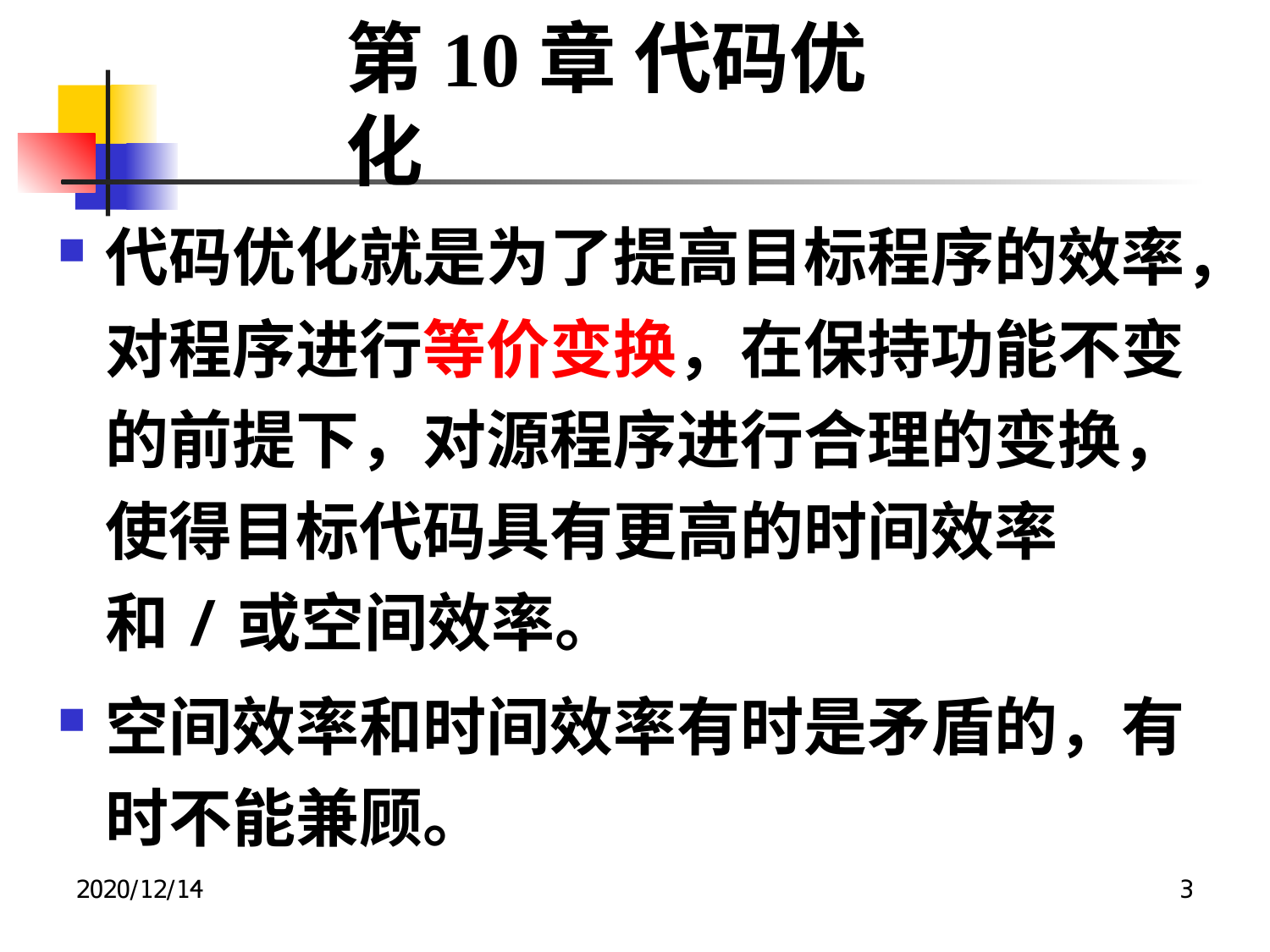

第10章 代码优化
代码优化就是为了提高目标程序的效率，对程序进行等价变换，在保持功能不变的前提下，对源程序进行合理的变换，使得目标代码具有更高的时间效率和/或空间效率。
空间效率和时间效率有时是矛盾的，有时不能兼顾。
2020/12/14
3